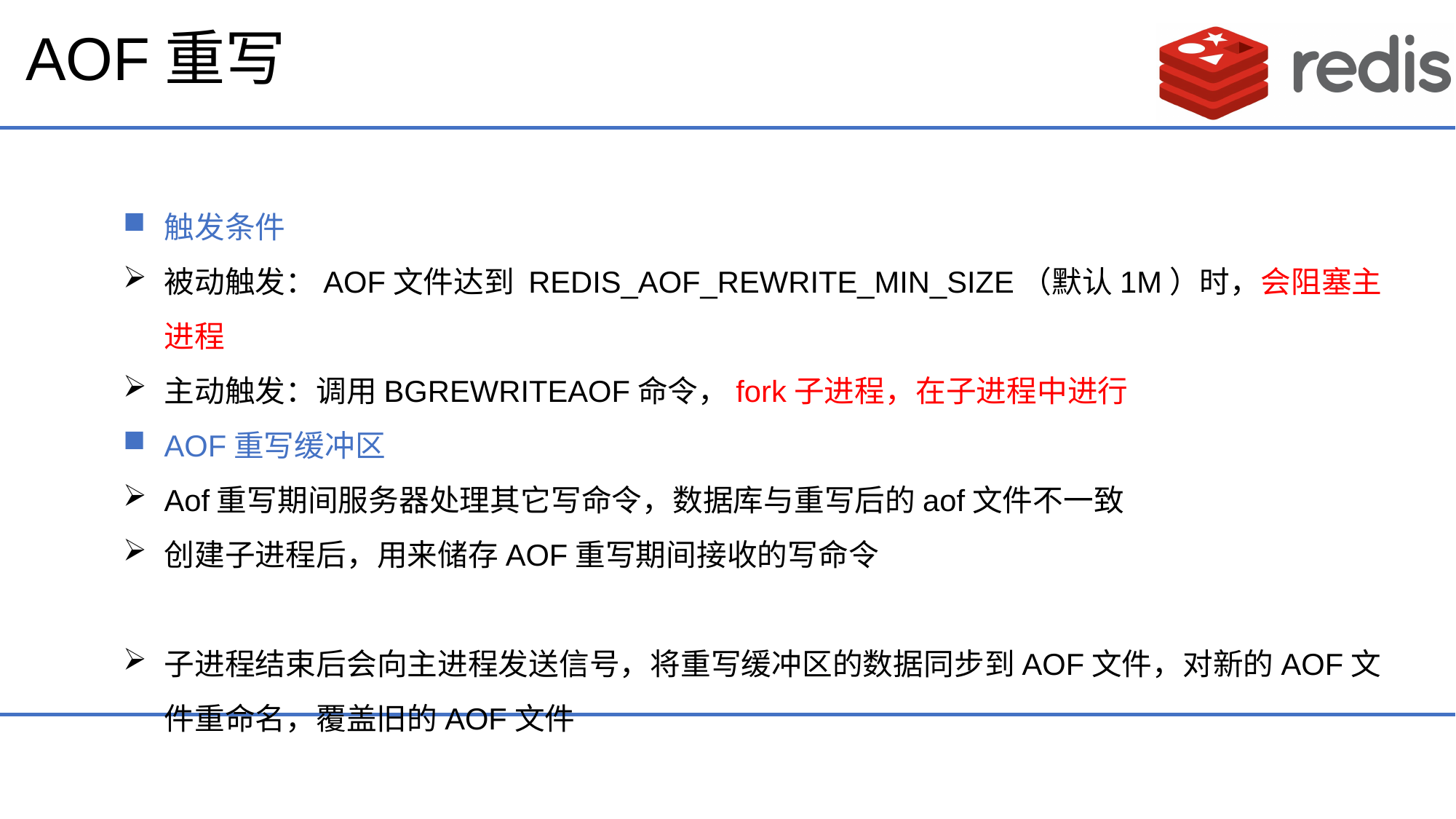

# AOF重写
触发条件
被动触发：AOF文件达到 REDIS_AOF_REWRITE_MIN_SIZE（默认1M）时，会阻塞主进程
主动触发：调用BGREWRITEAOF命令，fork子进程，在子进程中进行
AOF重写缓冲区
Aof重写期间服务器处理其它写命令，数据库与重写后的aof文件不一致
创建子进程后，用来储存AOF重写期间接收的写命令

子进程结束后会向主进程发送信号，将重写缓冲区的数据同步到AOF文件，对新的AOF文件重命名，覆盖旧的AOF文件